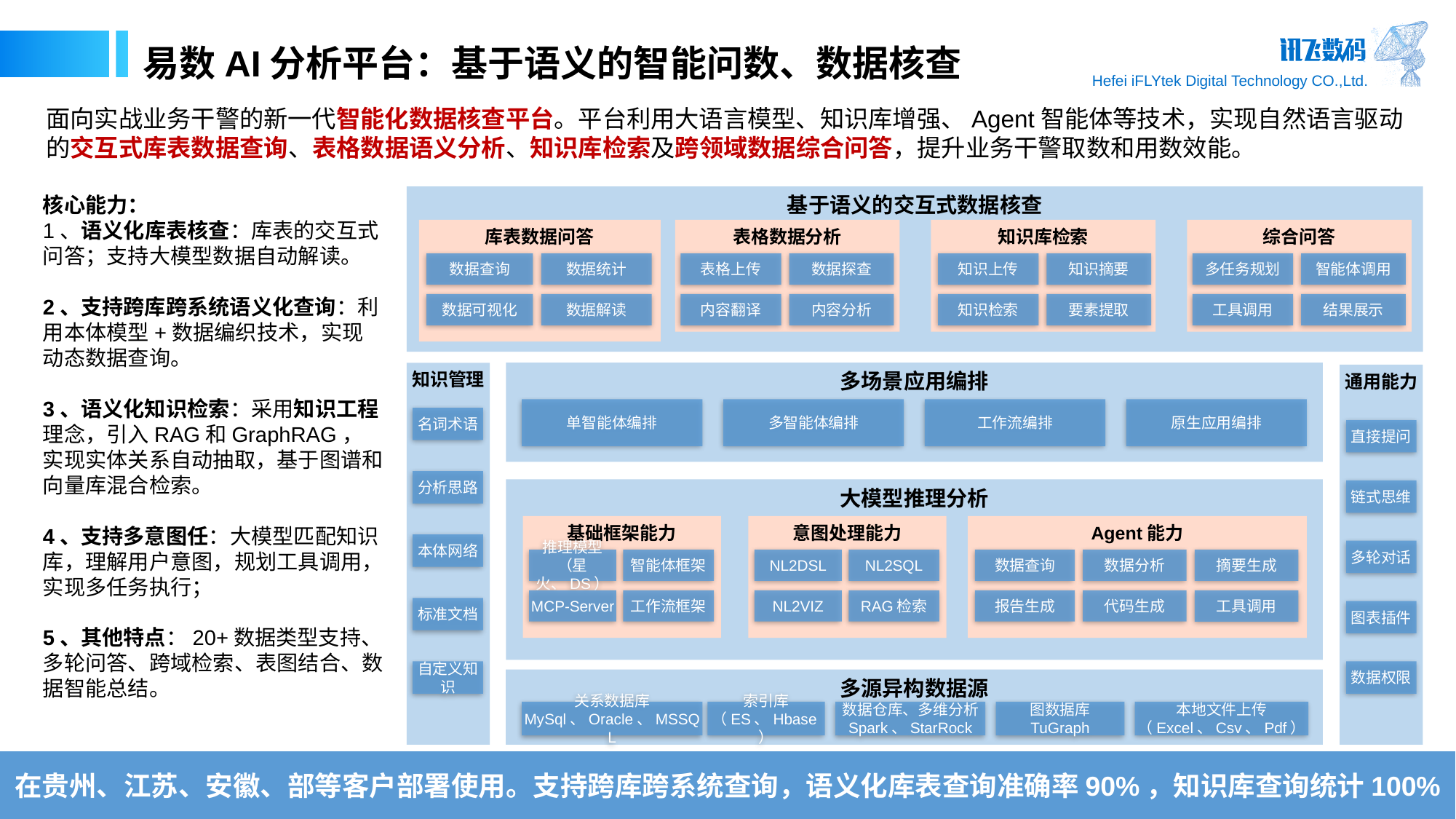

易数AI分析平台：基于语义的智能问数、数据核查
面向实战业务干警的新一代智能化数据核查平台。平台利用大语言模型、知识库增强、Agent智能体等技术，实现自然语言驱动的交互式库表数据查询、表格数据语义分析、知识库检索及跨领域数据综合问答，提升业务干警取数和用数效能。
核心能力：
1、语义化库表核查：库表的交互式问答；支持大模型数据自动解读。

2、支持跨库跨系统语义化查询：利用本体模型+数据编织技术，实现动态数据查询。

3、语义化知识检索：采用知识工程理念，引入RAG和GraphRAG，实现实体关系自动抽取，基于图谱和向量库混合检索。

4、支持多意图任：大模型匹配知识库，理解用户意图，规划工具调用，实现多任务执行；

5、其他特点：20+数据类型支持、多轮问答、跨域检索、表图结合、数据智能总结。
基于语义的交互式数据核查
库表数据问答
表格数据分析
知识库检索
综合问答
数据查询
数据统计
数据可视化
数据解读
多任务规划
智能体调用
工具调用
结果展示
表格上传
数据探查
内容翻译
内容分析
知识上传
知识摘要
知识检索
要素提取
知识管理
多场景应用编排
通用能力
单智能体编排
多智能体编排
工作流编排
原生应用编排
名词术语
直接提问
分析思路
大模型推理分析
链式思维
基础框架能力
意图处理能力
Agent能力
数据查询
数据分析
报告生成
代码生成
推理模型
（星火、DS）
智能体框架
MCP-Server
工作流框架
NL2DSL
NL2SQL
NL2VIZ
RAG检索
摘要生成
工具调用
本体网络
多轮对话
标准文档
图表插件
自定义知识
数据权限
多源异构数据源
关系数据库
MySql、Oracle、MSSQL
索引库
（ES、Hbase）
数据仓库、多维分析
Spark、StarRock
图数据库
TuGraph
本地文件上传
（Excel、Csv、Pdf）
在贵州、江苏、安徽、部等客户部署使用。支持跨库跨系统查询，语义化库表查询准确率90%，知识库查询统计100%